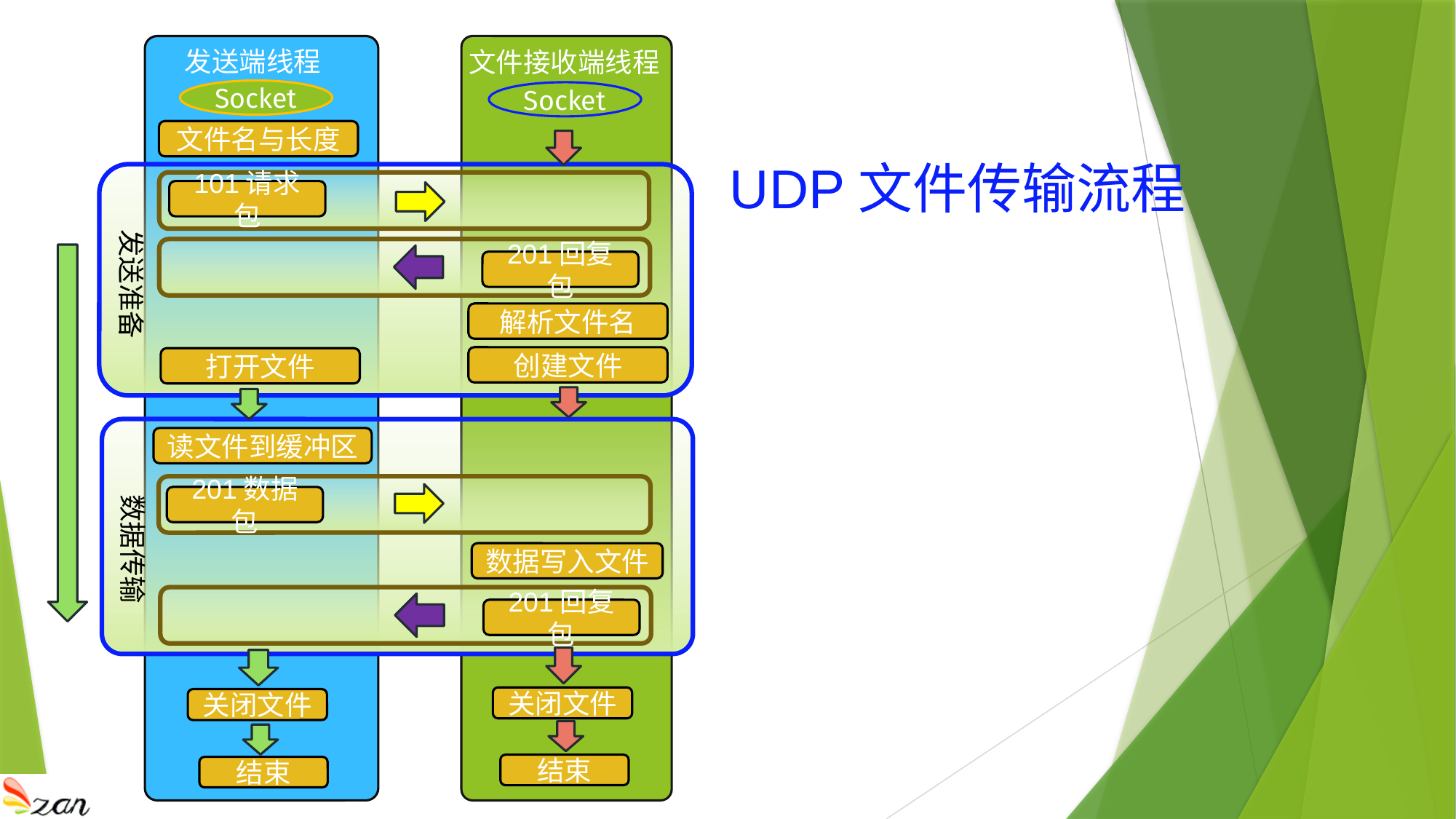

发送端线程
文件接收端线程
Socket
Socket
文件名与长度

UDP文件传输流程

101请求包

发送准备

201回复包
解析文件名
创建文件
打开文件

读文件到缓冲区

数据传输

201数据包
数据写入文件

201回复包

关闭文件
关闭文件

结束
结束